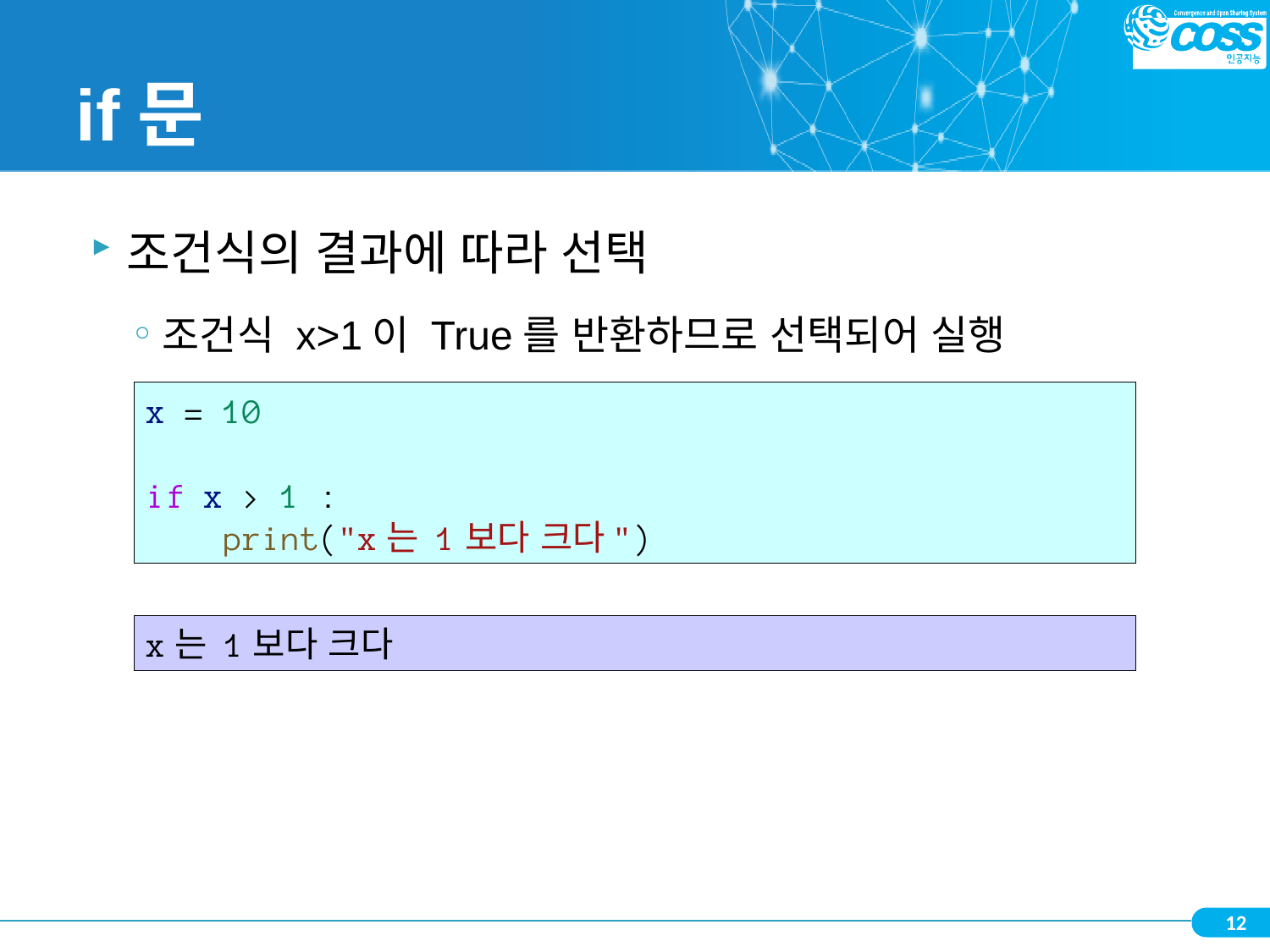

# if문
조건식의 결과에 따라 선택
조건식 x>1이 True를 반환하므로 선택되어 실행
x = 10
if x > 1 :
    print("x는 1보다 크다")
x는 1보다 크다